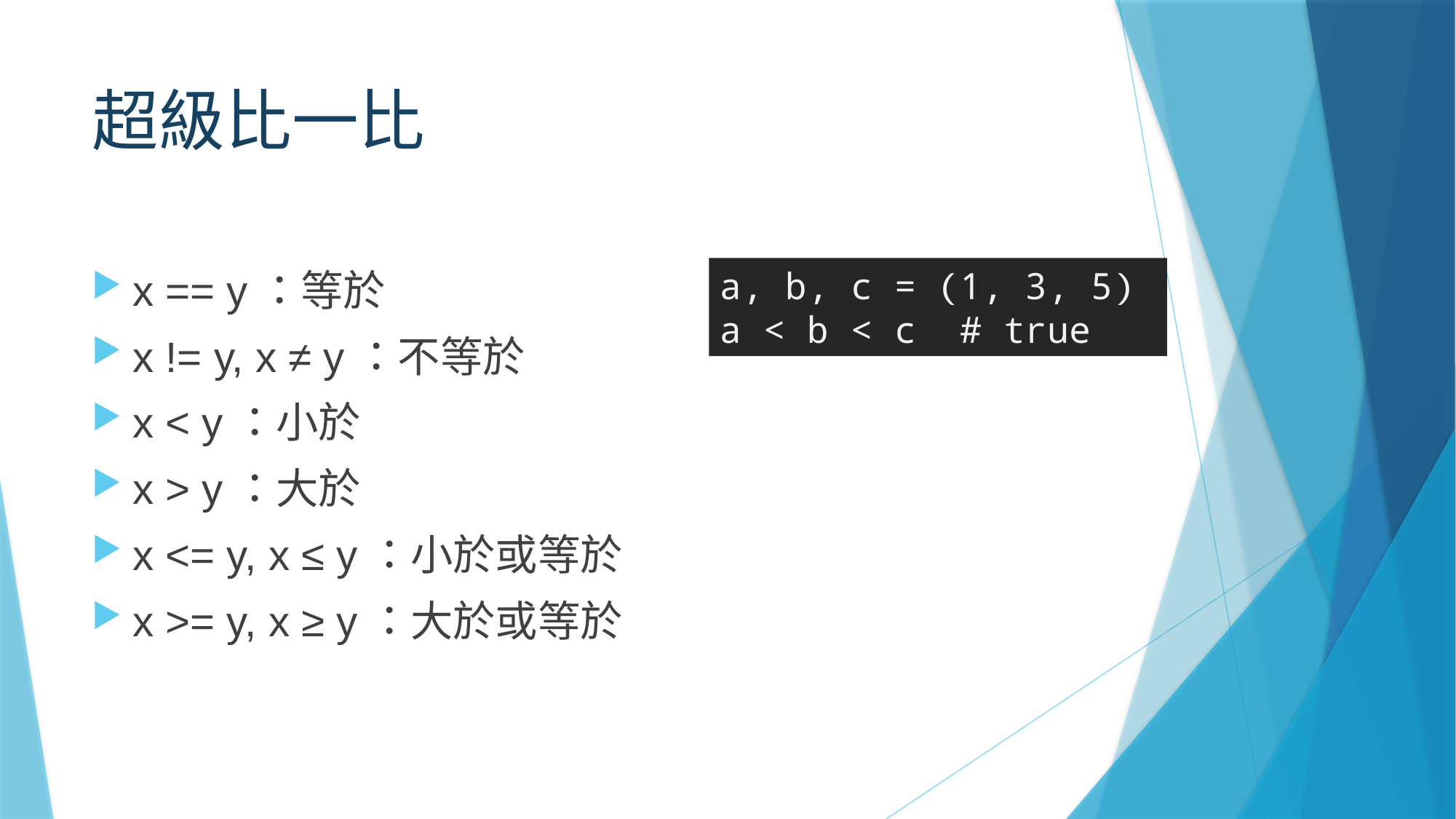

# 超級比一比
x == y：等於
x != y, x ≠ y：不等於
x < y：小於
x > y：大於
x <= y, x ≤ y：小於或等於
x >= y, x ≥ y：大於或等於
a, b, c = (1, 3, 5)
a < b < c  # true